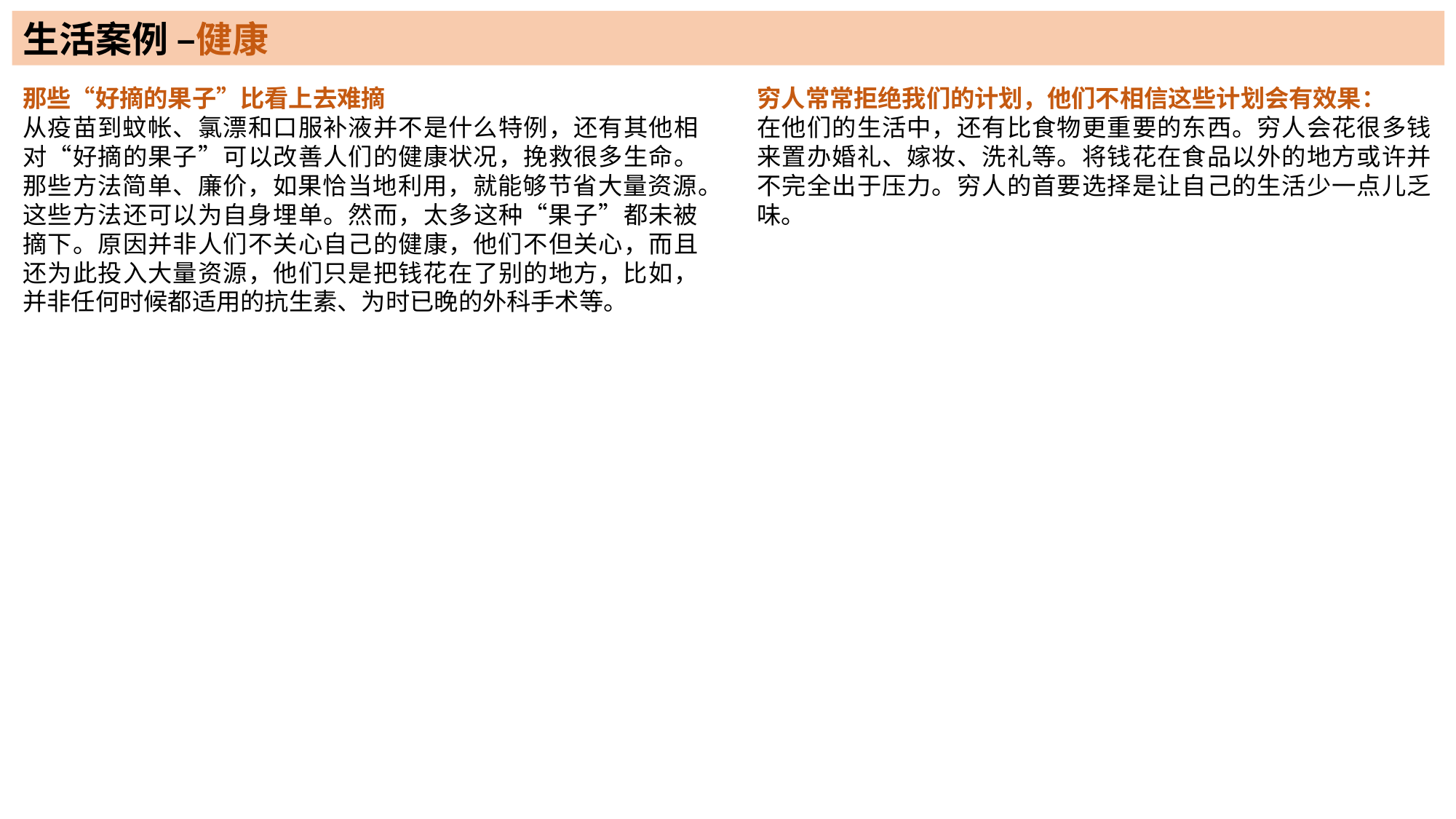

生活案例 –健康
那些“好摘的果子”比看上去难摘
从疫苗到蚊帐、氯漂和口服补液并不是什么特例，还有其他相对“好摘的果子”可以改善人们的健康状况，挽救很多生命。那些方法简单、廉价，如果恰当地利用，就能够节省大量资源。这些方法还可以为自身埋单。然而，太多这种“果子”都未被摘下。原因并非人们不关心自己的健康，他们不但关心，而且还为此投入大量资源，他们只是把钱花在了别的地方，比如，并非任何时候都适用的抗生素、为时已晚的外科手术等。
穷人常常拒绝我们的计划，他们不相信这些计划会有效果：
在他们的生活中，还有比食物更重要的东西。穷人会花很多钱来置办婚礼、嫁妆、洗礼等。将钱花在食品以外的地方或许并不完全出于压力。穷人的首要选择是让自己的生活少一点儿乏味。